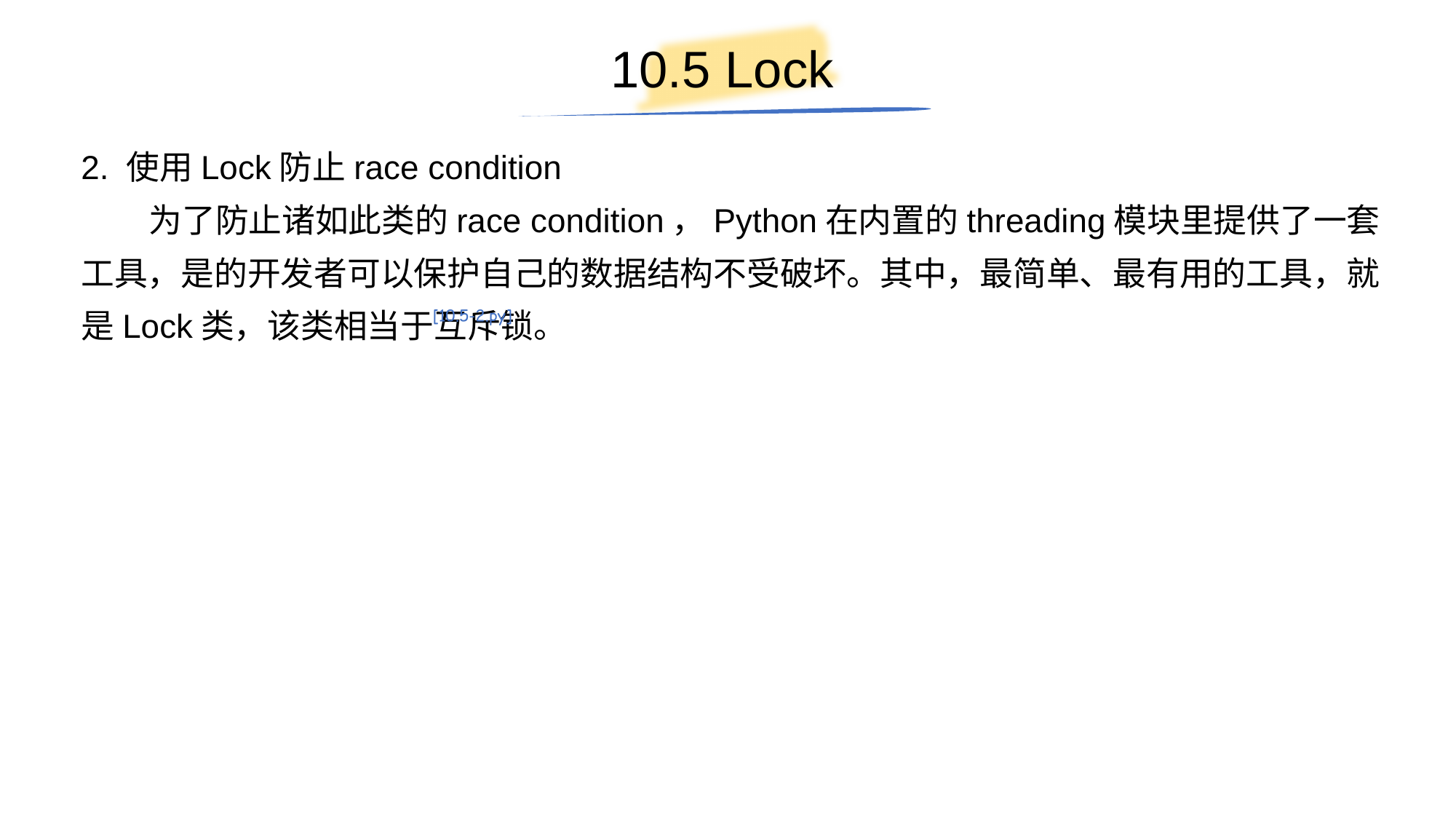

# 10.5 Lock

2. 使用Lock防止race condition
        为了防止诸如此类的race condition，Python在内置的threading模块里提供了一套工具，是的开发者可以保护自己的数据结构不受破坏。其中，最简单、最有用的工具，就是Lock类，该类相当于互斥锁。
[10.5-2.py]